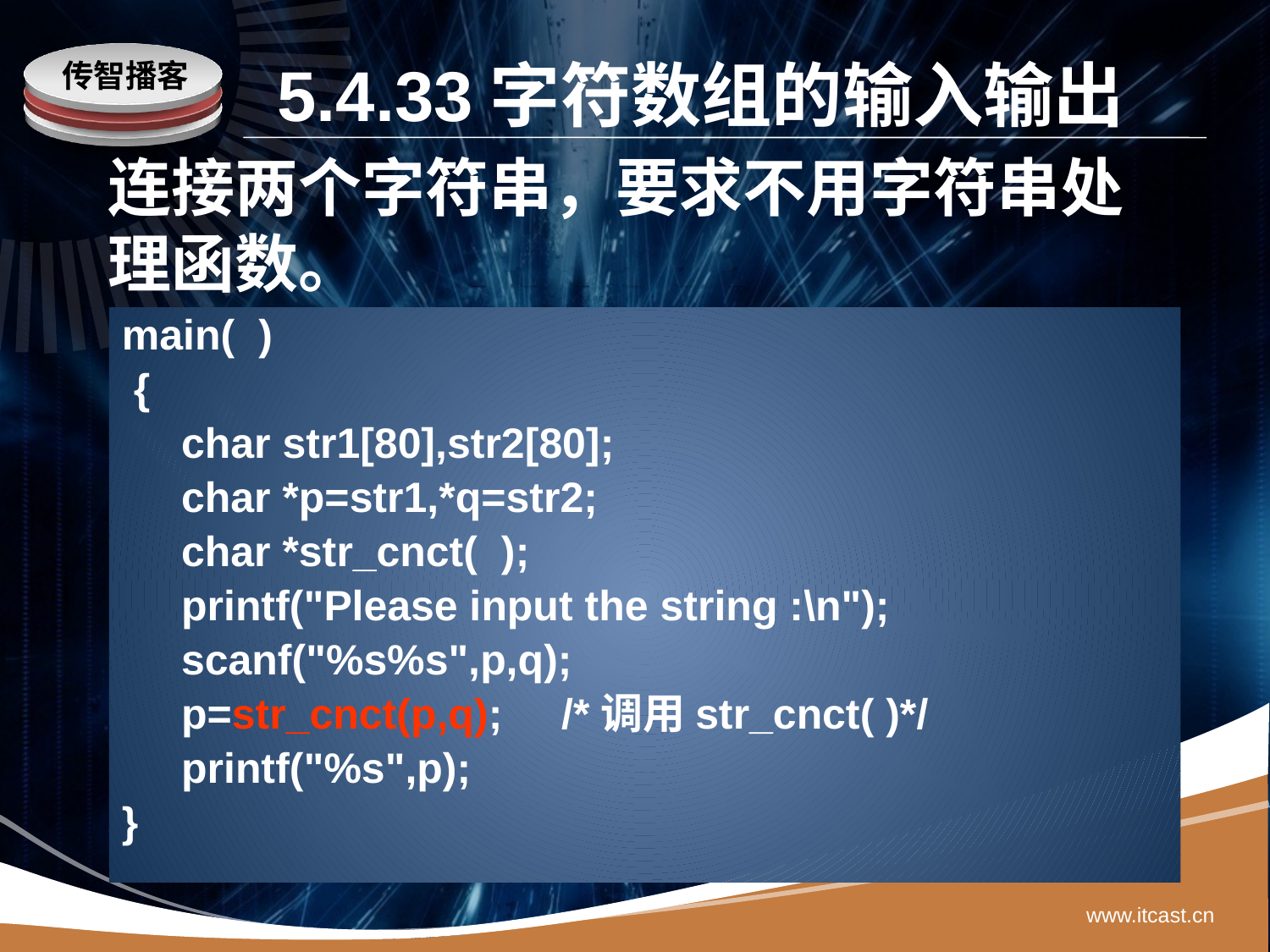

# 5.4.33字符数组的输入输出
连接两个字符串，要求不用字符串处理函数。
main(  )
 {
 	 char str1[80],str2[80];
	 char *p=str1,*q=str2;
	 char *str_cnct(  );
	 printf("Please input the string :\n");
	 scanf("%s%s",p,q);
 	 p=str_cnct(p,q);     /*调用str_cnct( )*/
 	 printf("%s",p);
}
www.itcast.cn